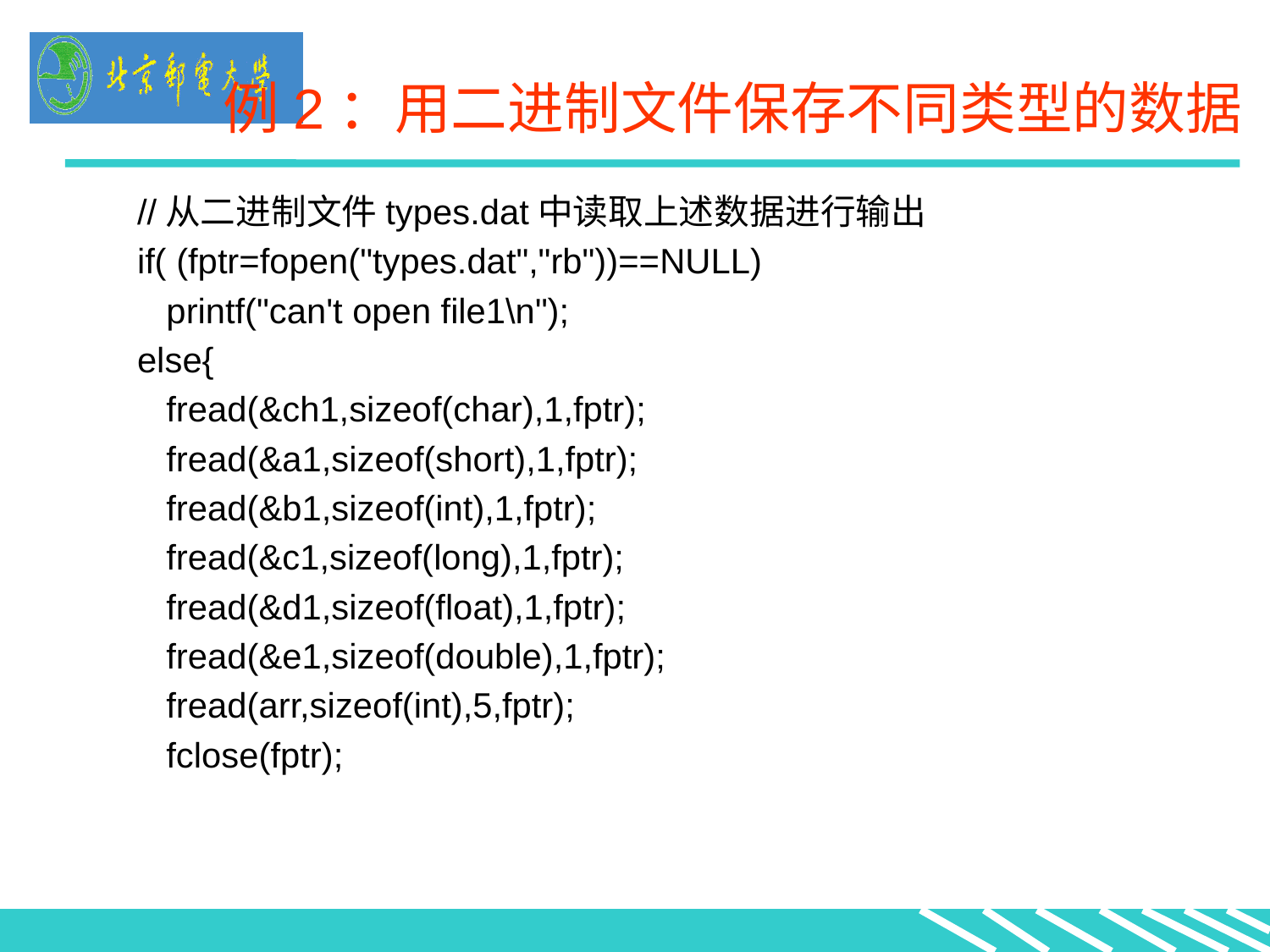

# 例2：用二进制文件保存不同类型的数据
   //从二进制文件types.dat中读取上述数据进行输出
   if( (fptr=fopen("types.dat","rb"))==NULL)
      printf("can't open file1\n");
   else{
      fread(&ch1,sizeof(char),1,fptr);
      fread(&a1,sizeof(short),1,fptr);
      fread(&b1,sizeof(int),1,fptr);
      fread(&c1,sizeof(long),1,fptr);
      fread(&d1,sizeof(float),1,fptr);
      fread(&e1,sizeof(double),1,fptr);
      fread(arr,sizeof(int),5,fptr);
      fclose(fptr);